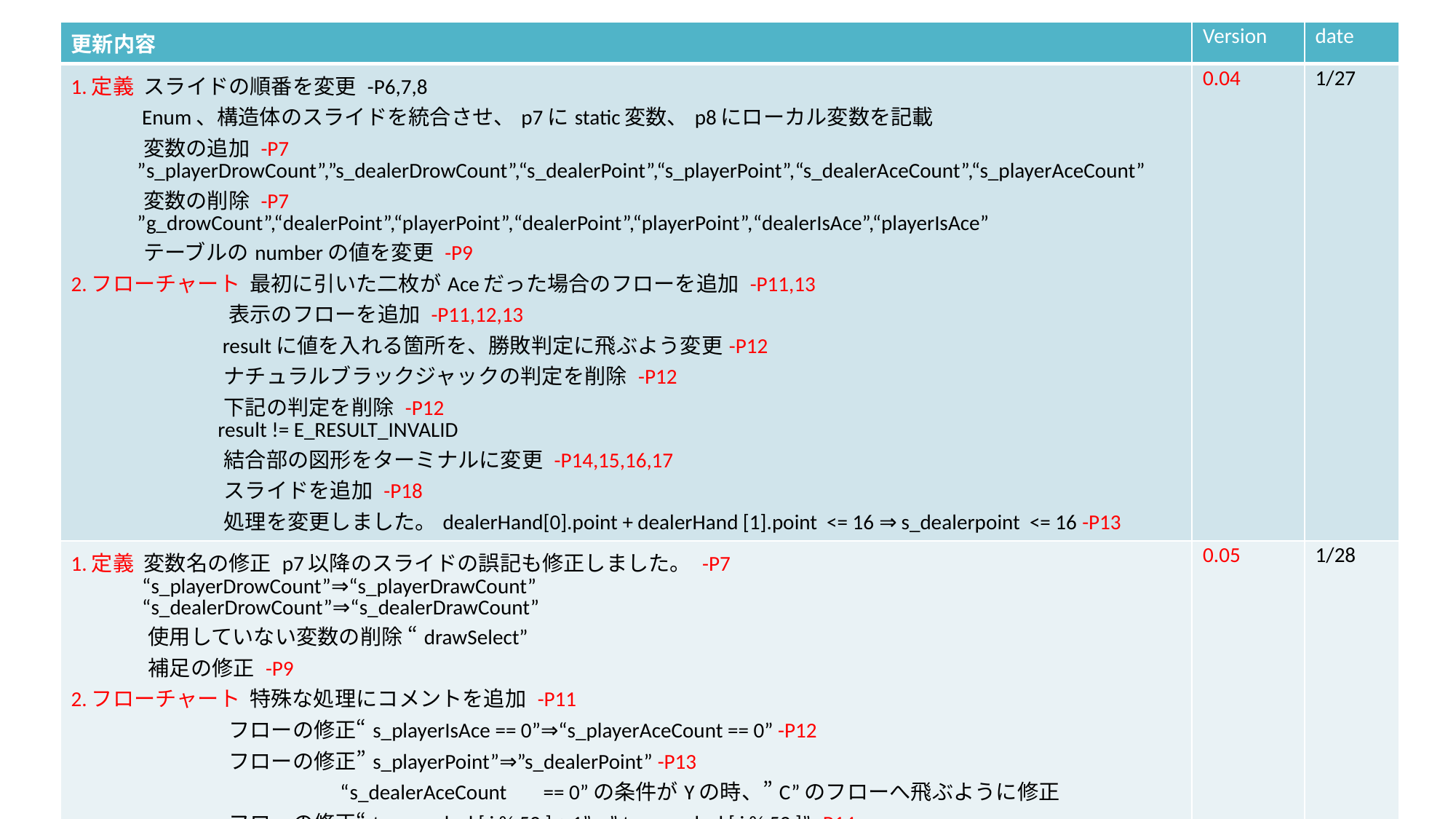

| 更新内容 | Version | date |
| --- | --- | --- |
| 1.定義 スライドの順番を変更 -P6,7,8 Enum、構造体のスライドを統合させ、p7にstatic変数、p8にローカル変数を記載 変数の追加 -P7 ”s\_playerDrowCount”,”s\_dealerDrowCount”,“s\_dealerPoint”,“s\_playerPoint”,“s\_dealerAceCount”,“s\_playerAceCount” 変数の削除 -P7 ”g\_drowCount”,“dealerPoint”,“playerPoint”,“dealerPoint”,“playerPoint”,“dealerIsAce”,“playerIsAce” テーブルのnumberの値を変更 -P9 2.フローチャート 最初に引いた二枚がAceだった場合のフローを追加 -P11,13 表示のフローを追加 -P11,12,13 resultに値を入れる箇所を、勝敗判定に飛ぶよう変更-P12 ナチュラルブラックジャックの判定を削除 -P12 下記の判定を削除 -P12 result != E\_RESULT\_INVALID 結合部の図形をターミナルに変更 -P14,15,16,17 スライドを追加 -P18 処理を変更しました。dealerHand[0].point + dealerHand [1].point <= 16 ⇒ s\_dealerpoint <= 16 -P13 | 0.04 | 1/27 |
| 1.定義 変数名の修正 p7以降のスライドの誤記も修正しました。 -P7 “s\_playerDrowCount”⇒“s\_playerDrawCount” “s\_dealerDrowCount”⇒“s\_dealerDrawCount” 使用していない変数の削除 “drawSelect” 補足の修正 -P9 2.フローチャート 特殊な処理にコメントを追加 -P11 フローの修正“s\_playerIsAce == 0”⇒“s\_playerAceCount == 0” -P12 フローの修正”s\_playerPoint”⇒”s\_dealerPoint” -P13 “s\_dealerAceCount 　== 0”の条件がYの時、”C”のフローへ飛ぶように修正 フローの修正“temp = deck[ i % 52 ] + 1”⇒” temp = deck[ i % 52 ]” -P14 フローの修正“playerHand[i] = s\_cards\_tbl[i]”⇒“playerHand[s\_playerDrawCount] = s\_cards\_tbl[i]” -P15 分岐条件に中括弧を追加 -P16 | 0.05 | 1/28 |